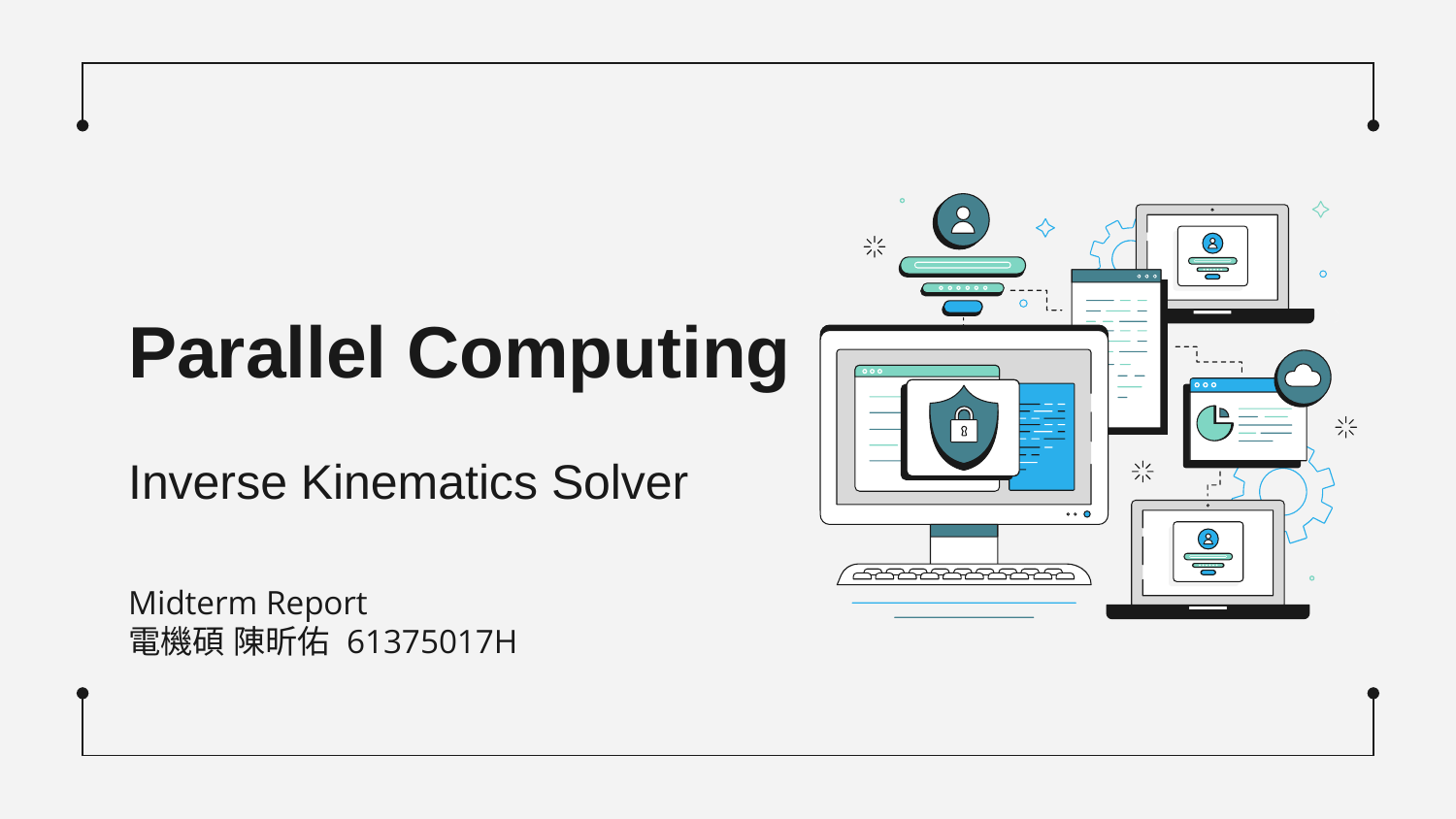

# Parallel Computing

Inverse Kinematics Solver

Midterm Report
電機碩 陳昕佑 61375017H